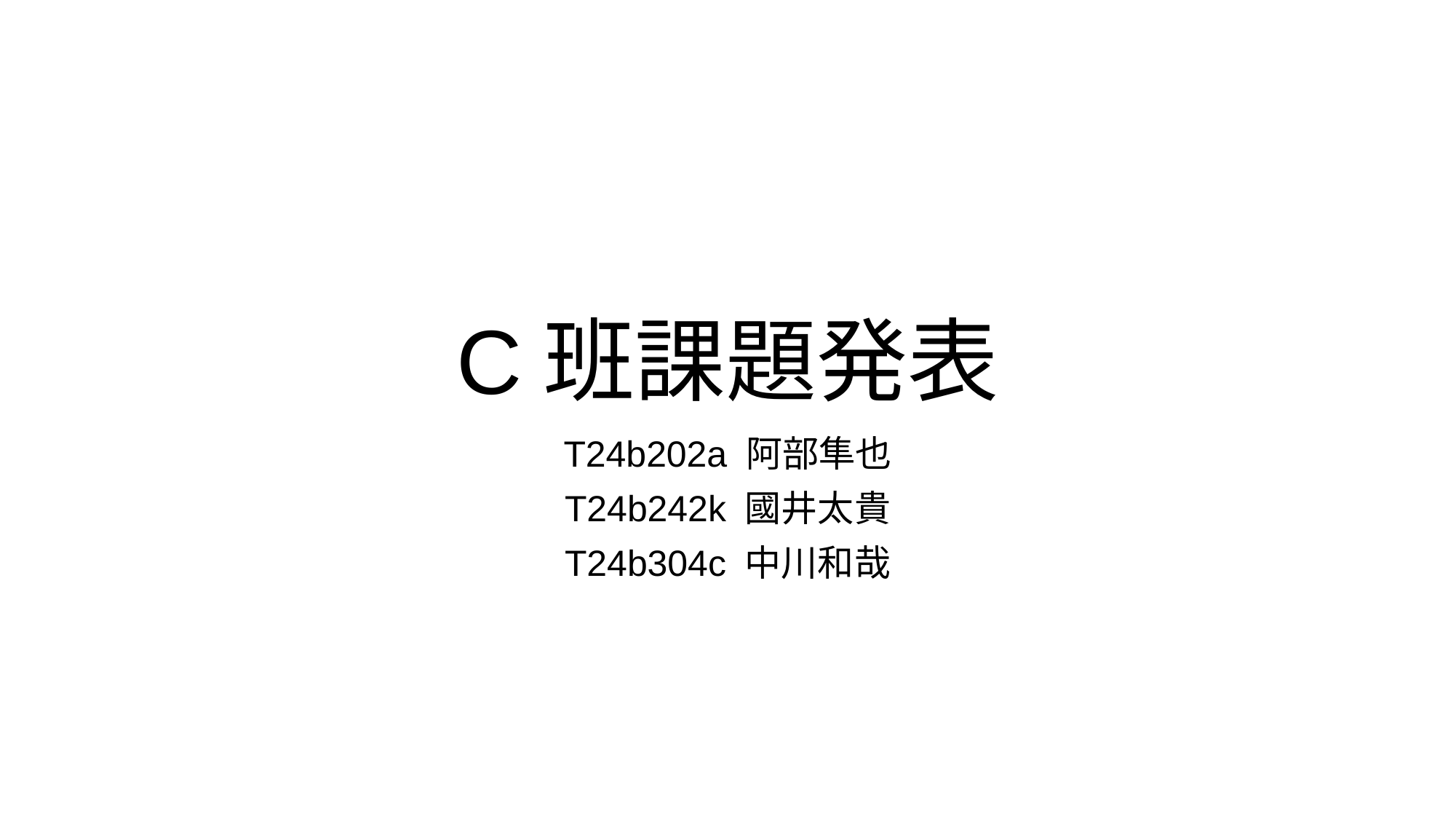

# C班課題発表
T24b202a 阿部隼也
T24b242k 國井太貴
T24b304c 中川和哉